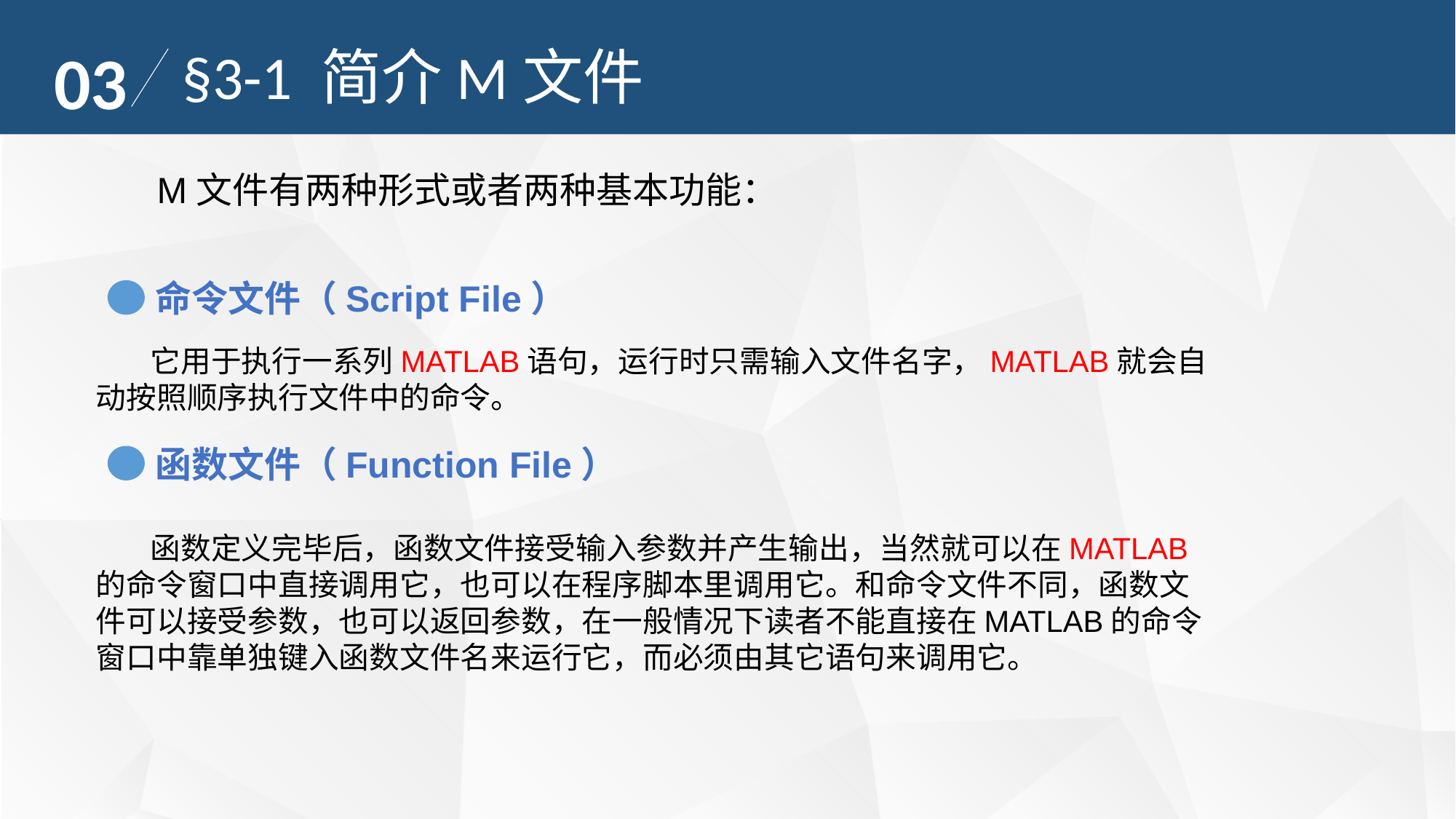

03
§3-1 简介M文件
M文件有两种形式或者两种基本功能：
命令文件（Script File）

       它用于执行一系列MATLAB语句，运行时只需输入文件名字，MATLAB就会自动按照顺序执行文件中的命令。
函数文件（Function File）

       函数定义完毕后，函数文件接受输入参数并产生输出，当然就可以在MATLAB的命令窗口中直接调用它，也可以在程序脚本里调用它。和命令文件不同，函数文件可以接受参数，也可以返回参数，在一般情况下读者不能直接在MATLAB的命令窗口中靠单独键入函数文件名来运行它，而必须由其它语句来调用它。